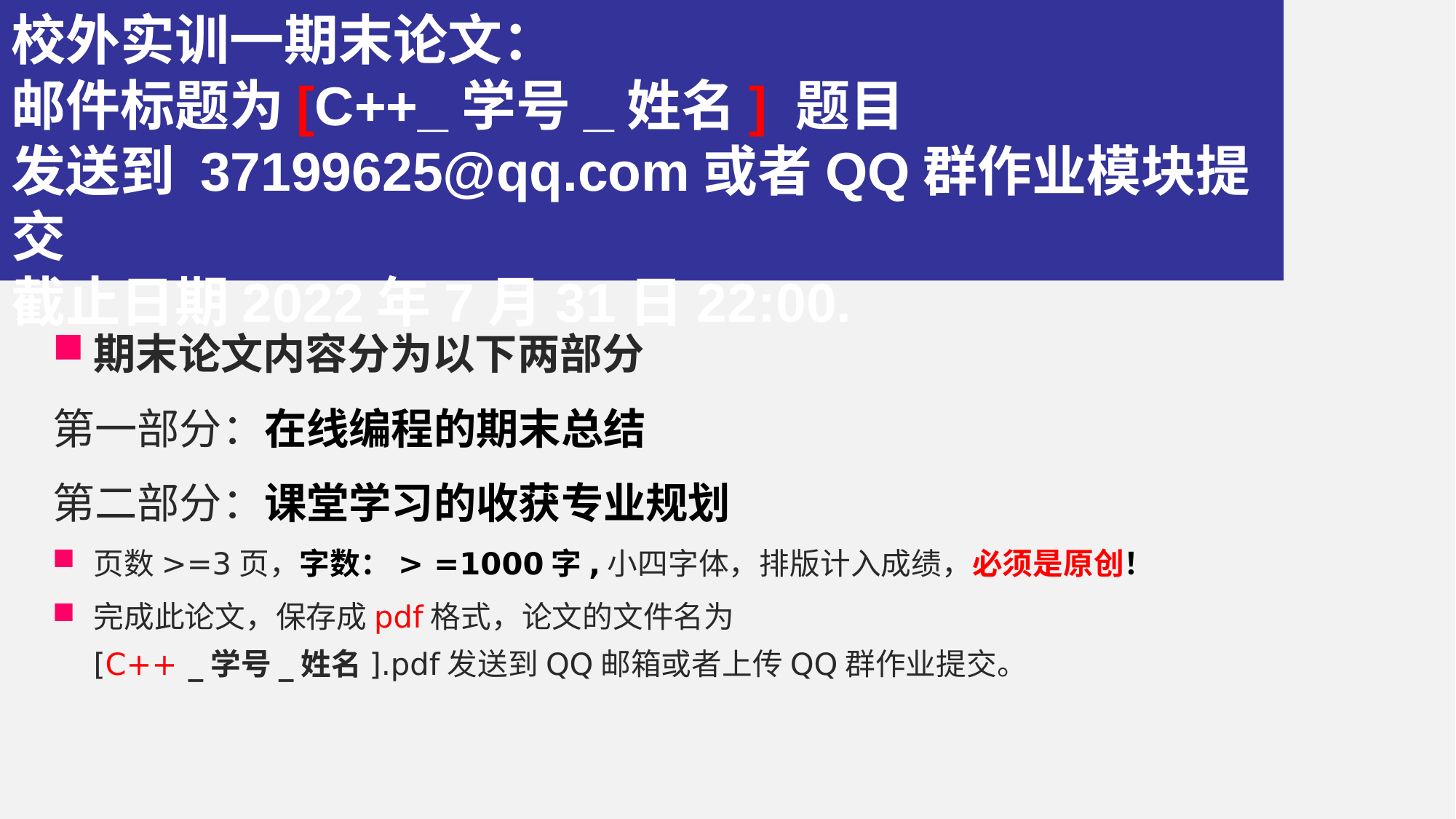

校外实训一期末论文：
邮件标题为[C++_学号_姓名] 题目
发送到 37199625@qq.com或者QQ群作业模块提交
截止日期2022年7月31日22:00.
期末论文内容分为以下两部分
第一部分：在线编程的期末总结
第二部分：课堂学习的收获专业规划
页数>=3页，字数：> =1000字,小四字体，排版计入成绩，必须是原创！
完成此论文，保存成pdf格式，论文的文件名为
[C++ _学号_姓名].pdf发送到QQ邮箱或者上传QQ群作业提交。